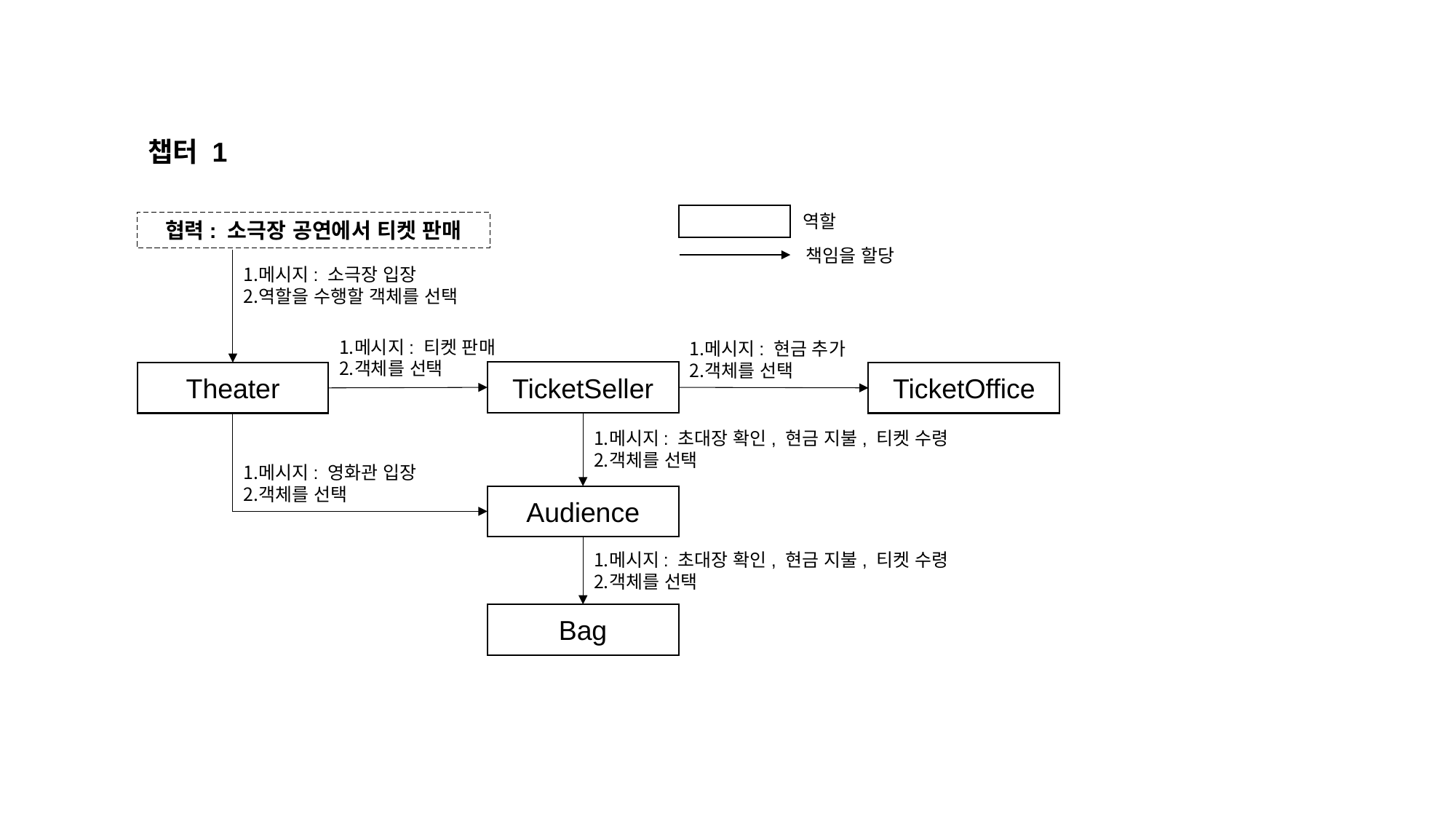

챕터 1
역할

협력: 소극장 공연에서 티켓 판매
책임을 할당
메시지: 소극장 입장
역할을 수행할 객체를 선택
메시지: 티켓 판매
객체를 선택
메시지: 현금 추가
객체를 선택
TicketSeller
Theater
TicketOffice
메시지: 초대장 확인, 현금 지불, 티켓 수령
객체를 선택
메시지: 영화관 입장
객체를 선택
Audience
메시지: 초대장 확인, 현금 지불, 티켓 수령
객체를 선택
Bag